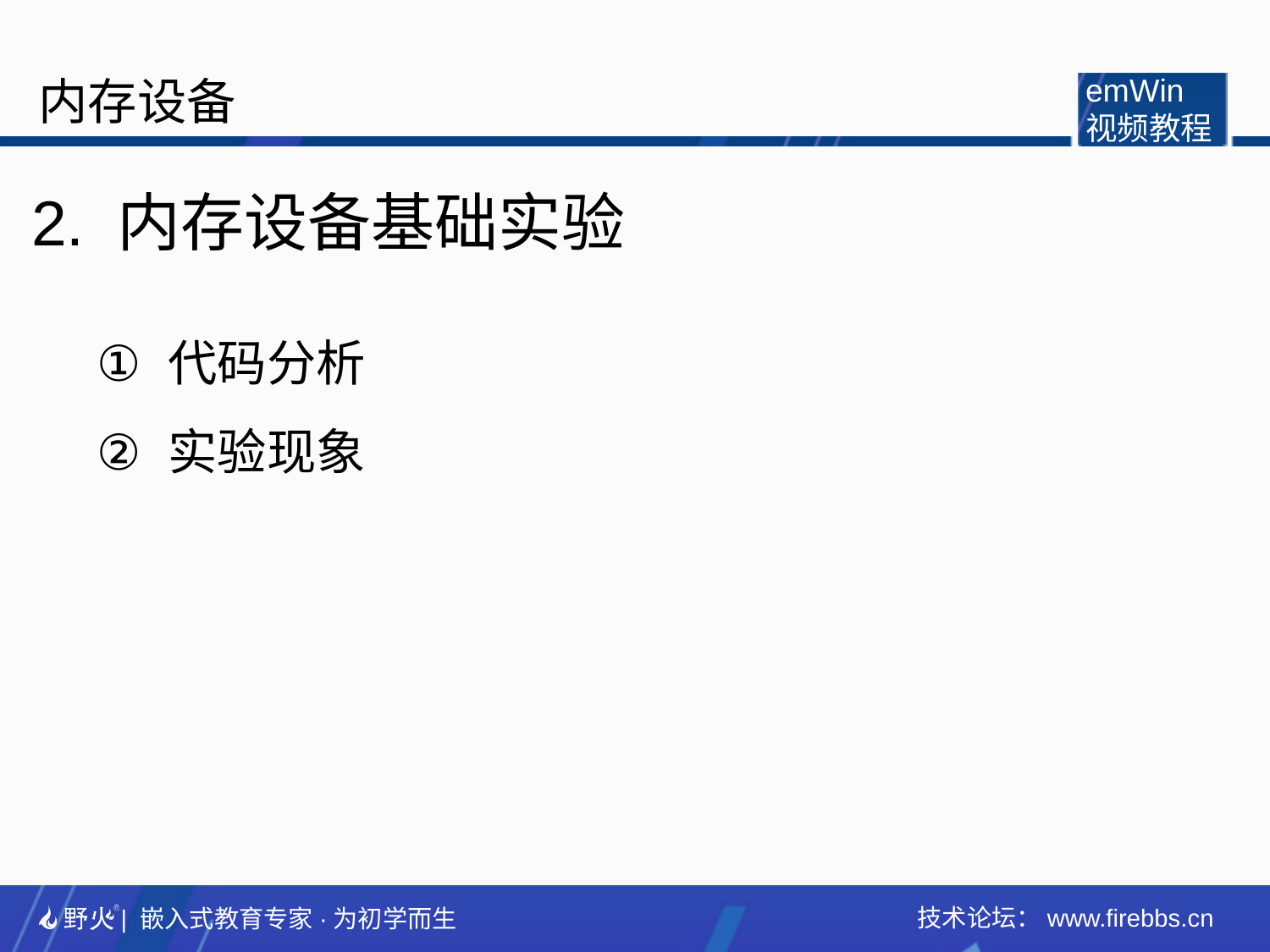

内存设备
emWin
视频教程
2. 内存设备基础实验
代码分析
实验现象